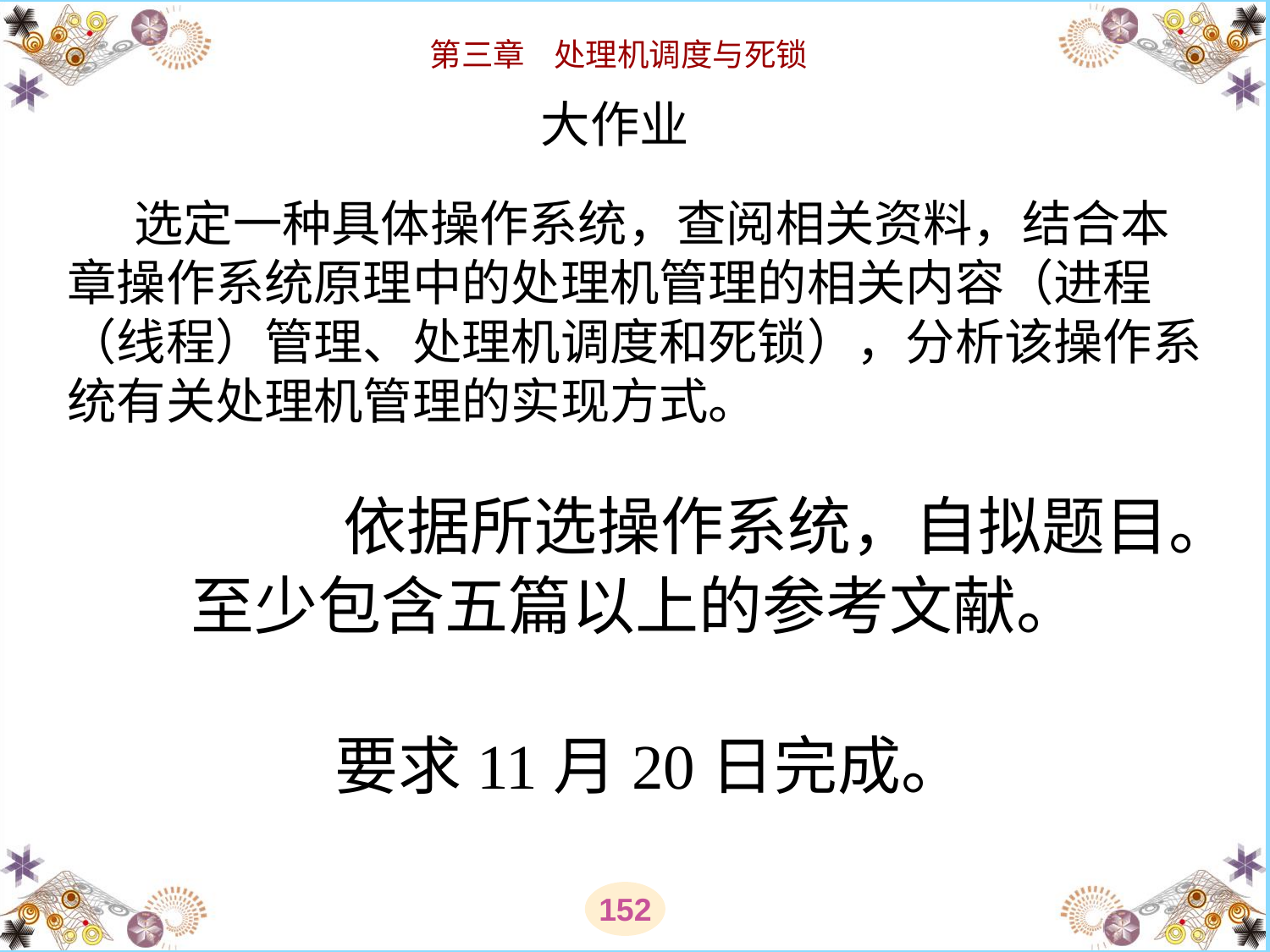

大作业
     选定一种具体操作系统，查阅相关资料，结合本章操作系统原理中的处理机管理的相关内容（进程（线程）管理、处理机调度和死锁），分析该操作系统有关处理机管理的实现方式。
                依据所选操作系统，自拟题目。至少包含五篇以上的参考文献。

 要求11月20日完成。